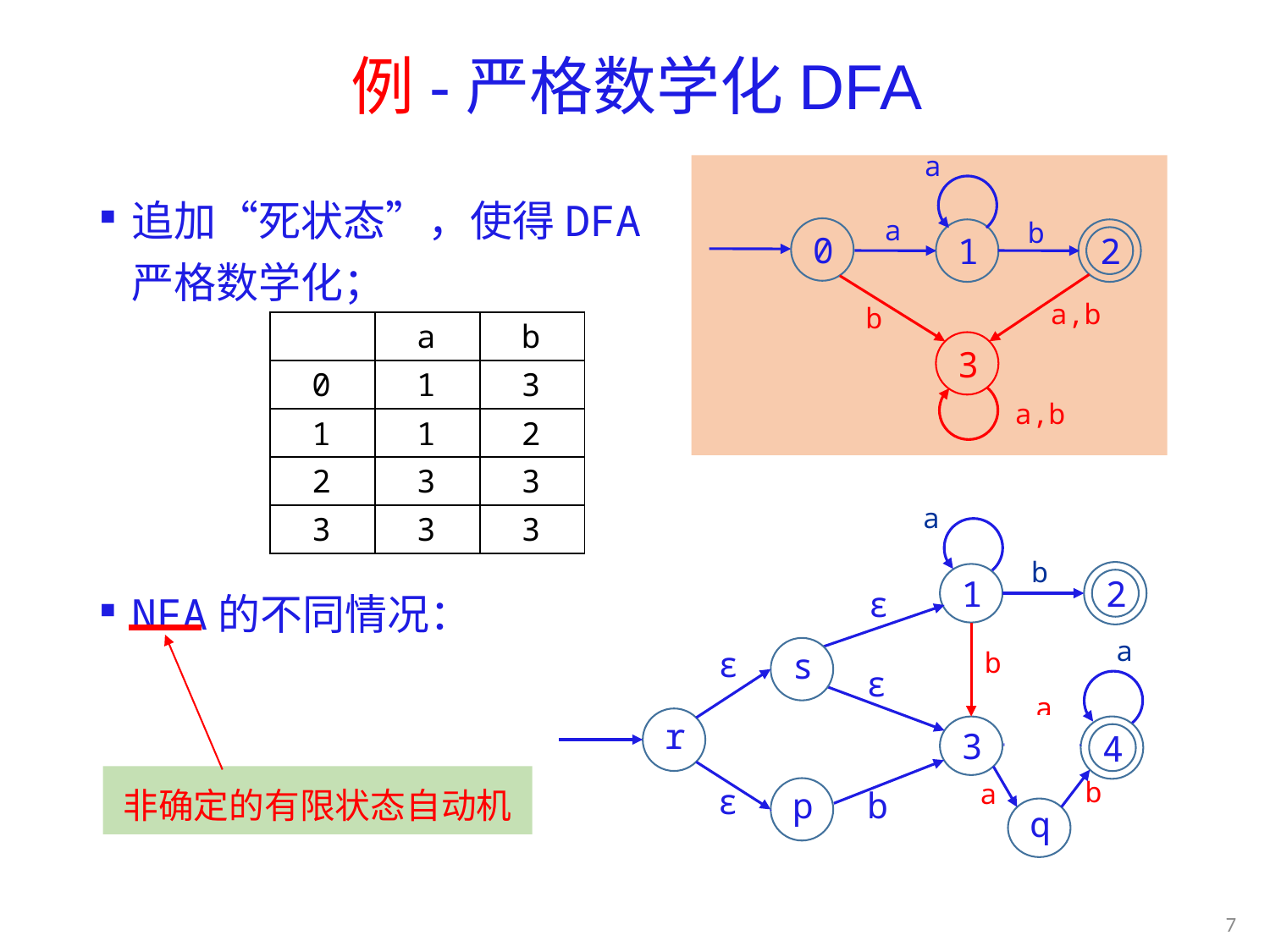

# 例-严格数学化DFA
a

a
b
0
1
2

a,b
b
3

a,b

追加“死状态”，使得DFA严格数学化；

NFA的不同情况：
|  | a | b |
| --- | --- | --- |
| 0 | 1 | 3 |
| 1 | 1 | 2 |
| 2 | 3 | 3 |
| 3 | 3 | 3 |
a

2
1

b
ε
a

4
3

ab
s
ε
b
p
b
非确定的有限状态自动机
ε
ε

r

b
a
q
7